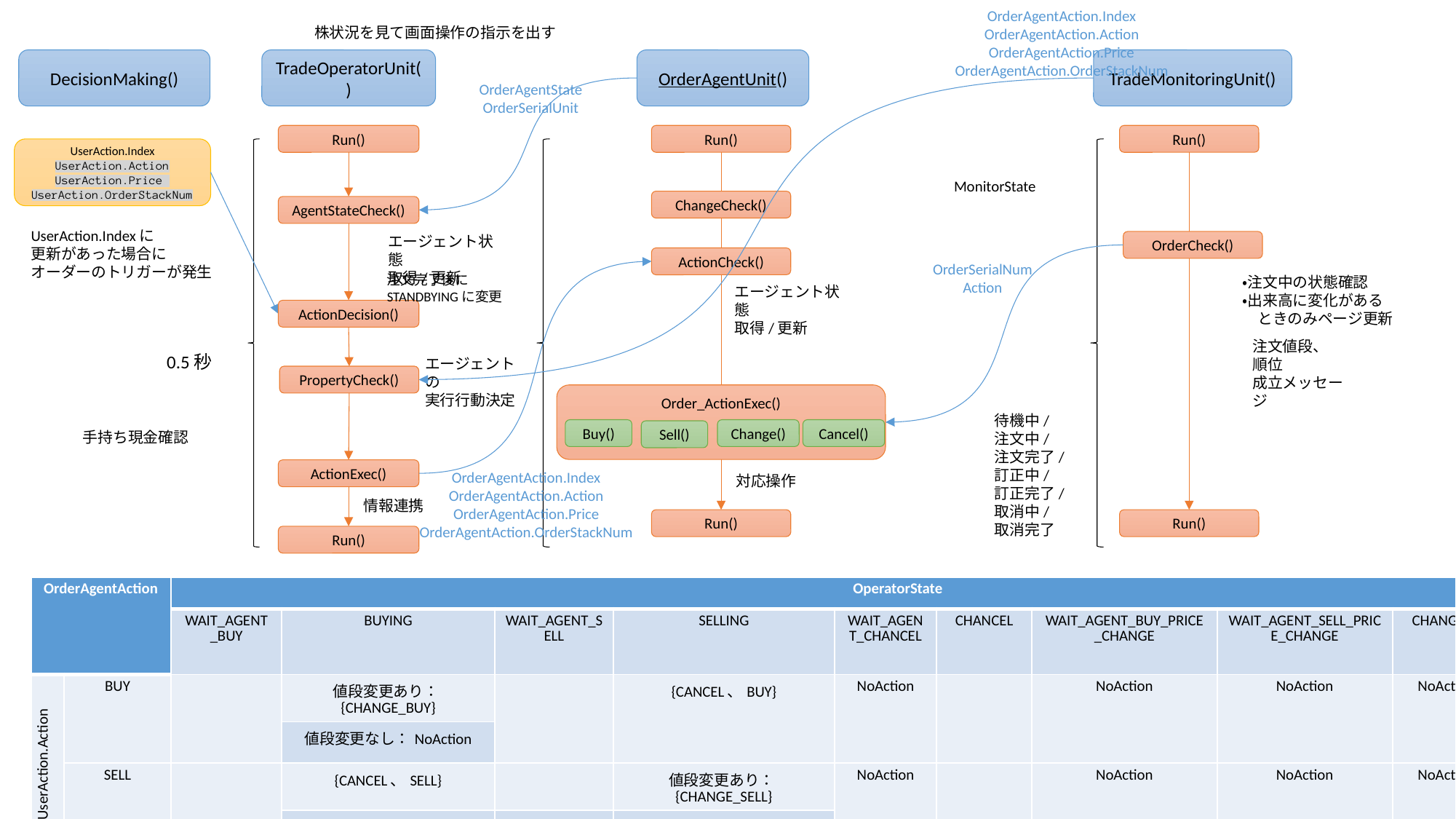

OrderAgentAction.Index
OrderAgentAction.Action
OrderAgentAction.Price
OrderAgentAction.OrderStackNum
株状況を見て画面操作の指示を出す
待機中/
注文中/
注文完了/
訂正中/
訂正完了
DecisionMaking()
TradeOperatorUnit()
OrderAgentUnit()
TradeMonitoringUnit()
SellAgentUnit()
OrderAgentState
OrderSerialUnit
Run()
Run()
Run()
UserAction.Index
UserAction.Action
UserAction.Price
UserAction.OrderStackNum

Run()
待機中/
注文中/
成立

MonitorState
ChangeCheck()
AgentStateCheck()
ChangeCheck()
UserAction.Indexに
更新があった場合に
オーダーのトリガーが発生
エージェント状態
取得/更新
OrderCheck()
ActionCheck()
OrderSerialNum
Action
ActionCheck()
注文完了後に
STANDBYINGに変更
・注文中の状態確認
・出来高に変化がある
　ときのみページ更新
エージェント状態
取得/更新
エージェント状態
取得/更新
ActionDecision()
注文値段、
順位
成立メッセージ
PropertyCheck()
0.5秒
エージェントの
実行行動決定
PropertyCheck()
手持ち現金
Order_ActionExec()
Order_ActionExec()
待機中/
注文中/
注文完了/
訂正中/
訂正完了/
取消中/
取消完了
Buy()
Change()
Cancel()
Sell()
手持ち現金確認
Sell()
change()
Cancel()
ActionExec()
OrderAgentAction.Index
OrderAgentAction.Action
OrderAgentAction.Price
OrderAgentAction.OrderStackNum
対応操作
対応操作
情報連携
Run()
Run()
Run()
| OrderAgentAction |  | OperatorState |  |  |  |  |  |  |  |  |  |
| --- | --- | --- | --- | --- | --- | --- | --- | --- | --- | --- | --- |
|  |  | WAIT\_AGENT\_BUY | BUYING | WAIT\_AGENT\_SELL | SELLING | WAIT\_AGENT\_CHANCEL | CHANCEL | WAIT\_AGENT\_BUY\_PRICE\_CHANGE | WAIT\_AGENT\_SELL\_PRICE\_CHANGE | CHANGING | STANDBY |
| UserAction.Action | BUY |  | 値段変更あり：{CHANGE\_BUY} |  | {CANCEL、BUY} | NoAction |  | NoAction | NoAction | NoAction | {BUY} |
|  |  |  | 値段変更なし：NoAction |  |  |  |  |  |  |  |  |
|  | SELL |  | {CANCEL、SELL} |  | 値段変更あり：{CHANGE\_SELL} | NoAction |  | NoAction | NoAction | NoAction | {SELL} |
|  |  |  |  |  | 値段変更なし：NoAction |  |  |  |  |  |  |
Run()
UserProperty.UserAction.Action= "BUY";
UserProperty.UserAction.Price = TradeStatics.PresentPrice; //
UserProperty.UserAction.Stack_Num = new BigDecimal(100.0);